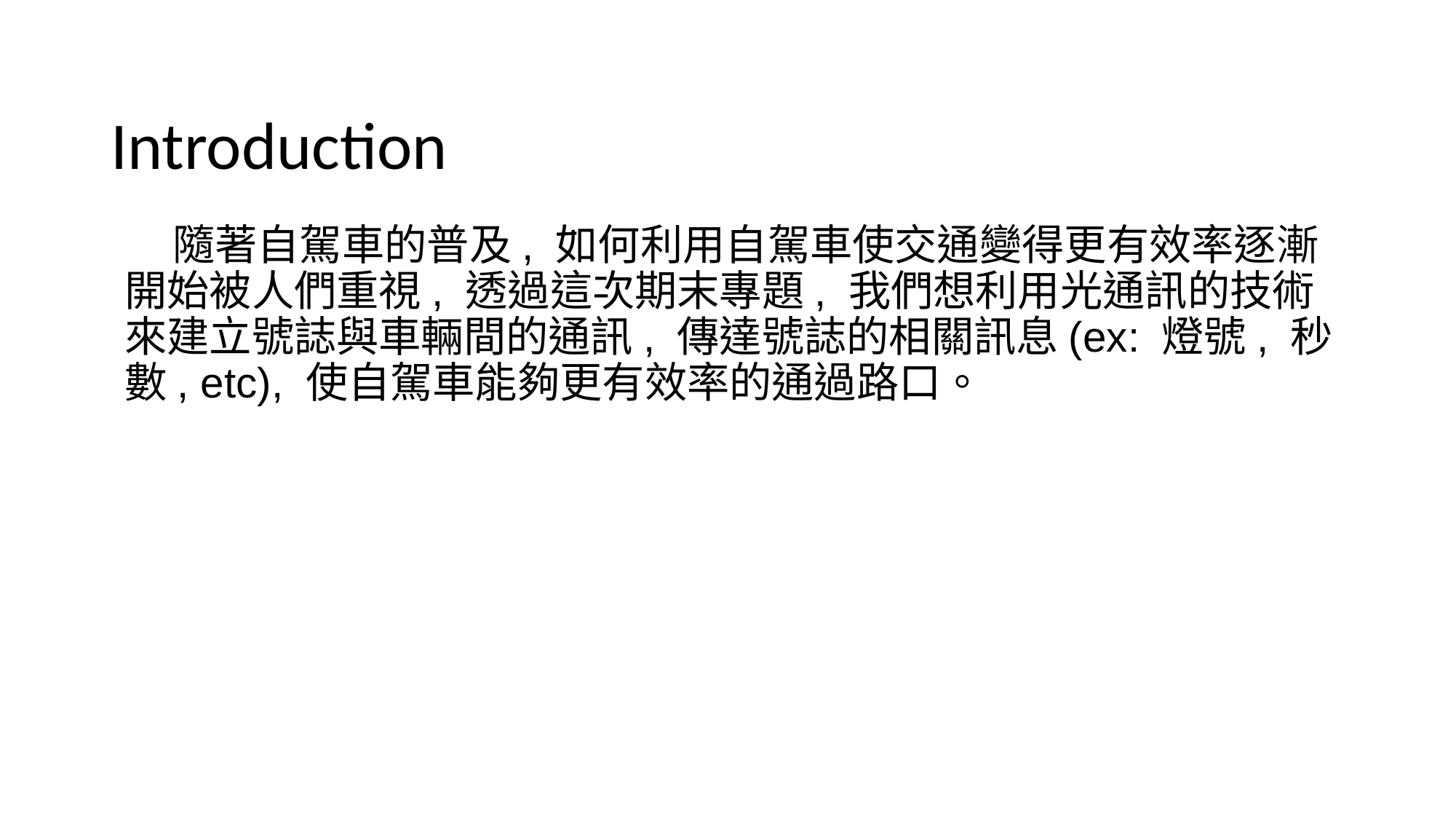

# Introduction
    隨著自駕車的普及, 如何利用自駕車使交通變得更有效率逐漸開始被人們重視, 透過這次期末專題, 我們想利用光通訊的技術來建立號誌與車輛間的通訊, 傳達號誌的相關訊息(ex: 燈號, 秒數, etc), 使自駕車能夠更有效率的通過路口。